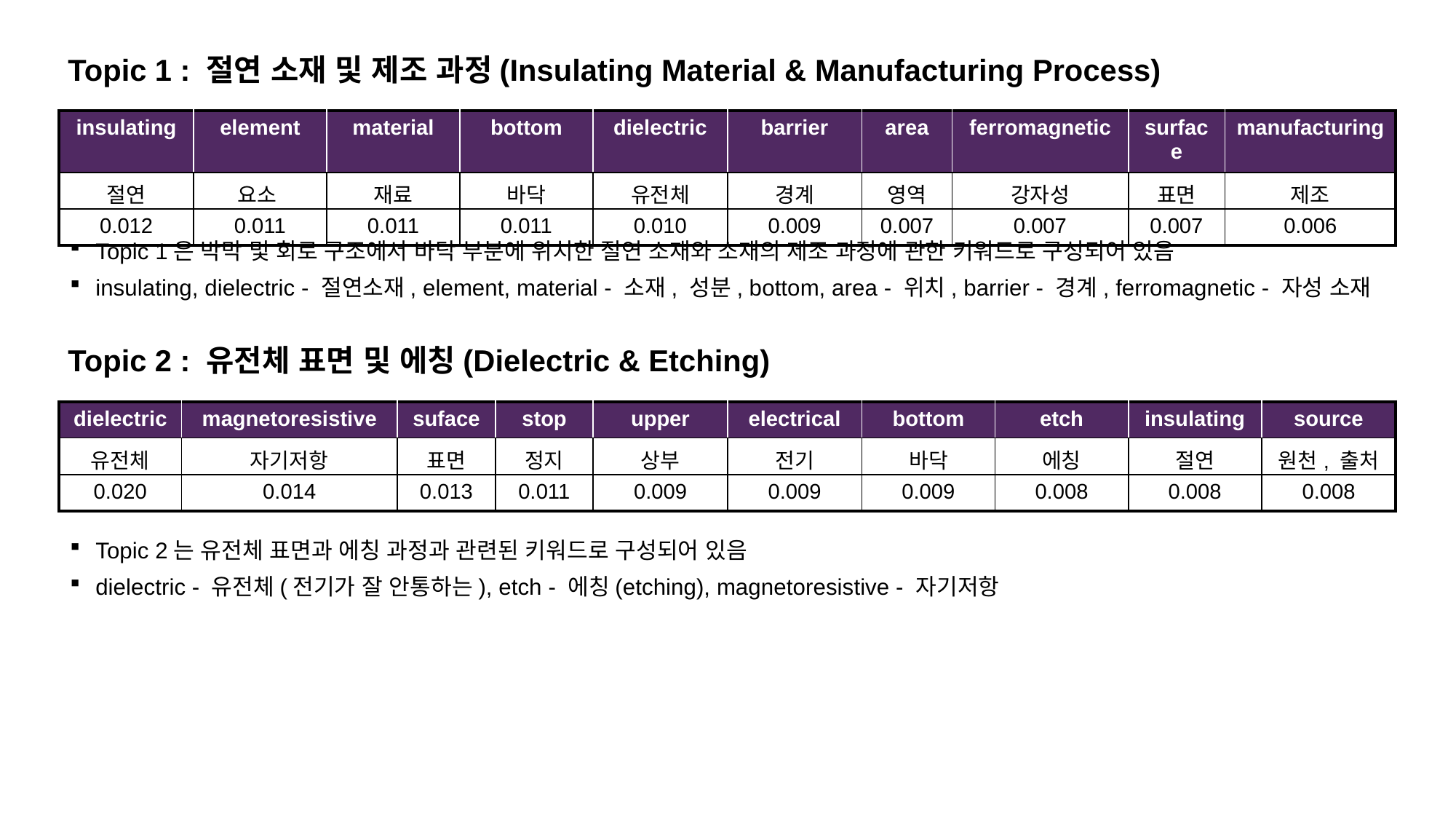

Topic 1 : 절연 소재 및 제조 과정(Insulating Material & Manufacturing Process)
| insulating | element | material | bottom | dielectric | barrier | area | ferromagnetic | surface | manufacturing |
| --- | --- | --- | --- | --- | --- | --- | --- | --- | --- |
| 절연 | 요소 | 재료 | 바닥 | 유전체 | 경계 | 영역 | 강자성 | 표면 | 제조 |
| 0.012 | 0.011 | 0.011 | 0.011 | 0.010 | 0.009 | 0.007 | 0.007 | 0.007 | 0.006 |
Topic 1은 박막 및 회로 구조에서 바닥 부분에 위치한 절연 소재와 소재의 제조 과정에 관한 키워드로 구성되어 있음

insulating, dielectric - 절연소재, element, material - 소재, 성분, bottom, area - 위치, barrier - 경계, ferromagnetic - 자성 소재
Topic 2 : 유전체 표면 및 에칭(Dielectric & Etching)
| dielectric | magnetoresistive | suface | stop | upper | electrical | bottom | etch | insulating | source |
| --- | --- | --- | --- | --- | --- | --- | --- | --- | --- |
| 유전체 | 자기저항 | 표면 | 정지 | 상부 | 전기 | 바닥 | 에칭 | 절연 | 원천, 출처 |
| 0.020 | 0.014 | 0.013 | 0.011 | 0.009 | 0.009 | 0.009 | 0.008 | 0.008 | 0.008 |
Topic 2는 유전체 표면과 에칭 과정과 관련된 키워드로 구성되어 있음

dielectric - 유전체(전기가 잘 안통하는), etch - 에칭(etching), magnetoresistive - 자기저항